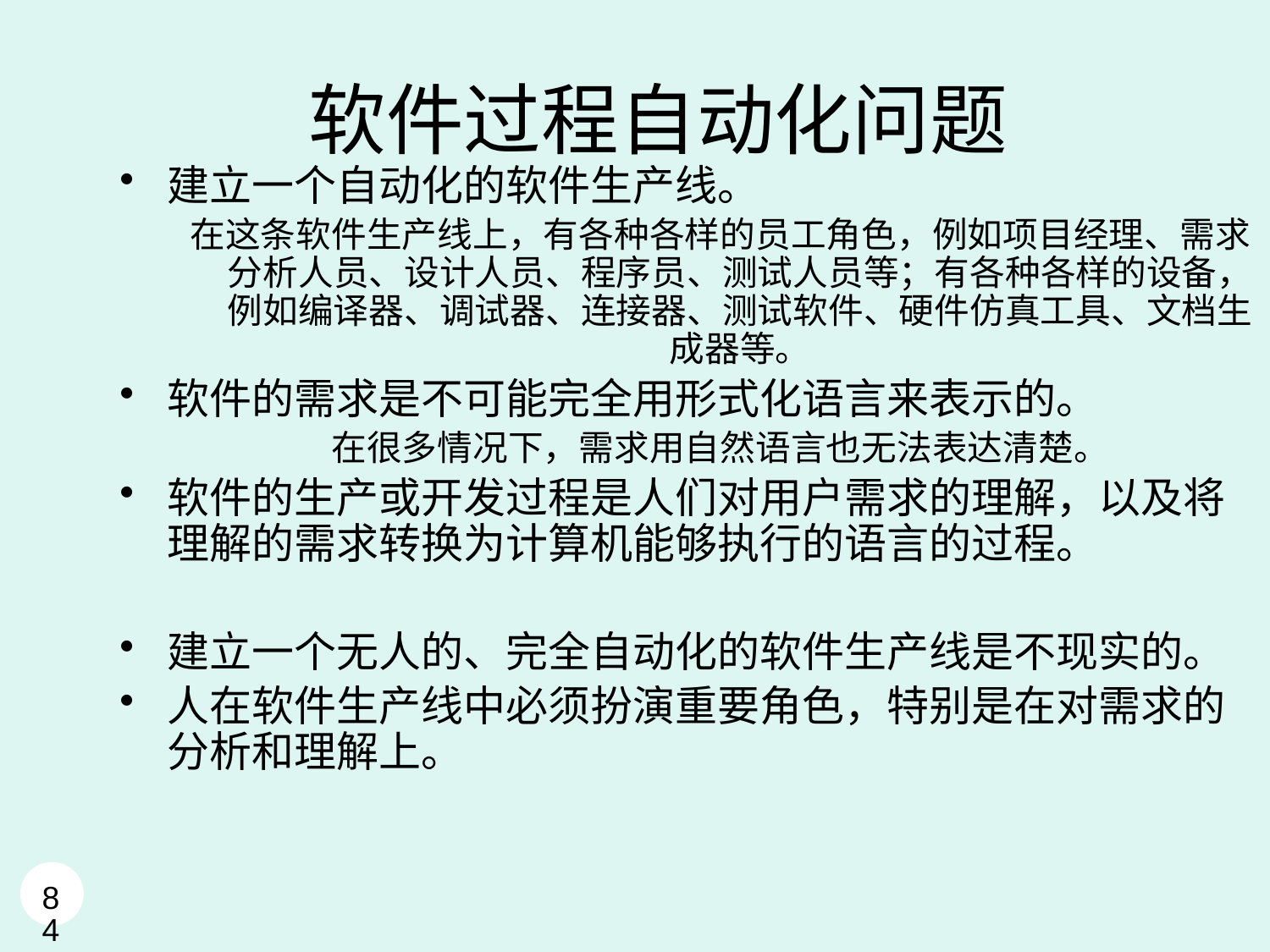

# 软件过程自动化问题
建立一个自动化的软件生产线。
在这条软件生产线上，有各种各样的员工角色，例如项目经理、需求分析人员、设计人员、程序员、测试人员等；有各种各样的设备，例如编译器、调试器、连接器、测试软件、硬件仿真工具、文档生成器等。
软件的需求是不可能完全用形式化语言来表示的。
在很多情况下，需求用自然语言也无法表达清楚。
软件的生产或开发过程是人们对用户需求的理解，以及将理解的需求转换为计算机能够执行的语言的过程。

建立一个无人的、完全自动化的软件生产线是不现实的。
人在软件生产线中必须扮演重要角色，特别是在对需求的分析和理解上。
84

84